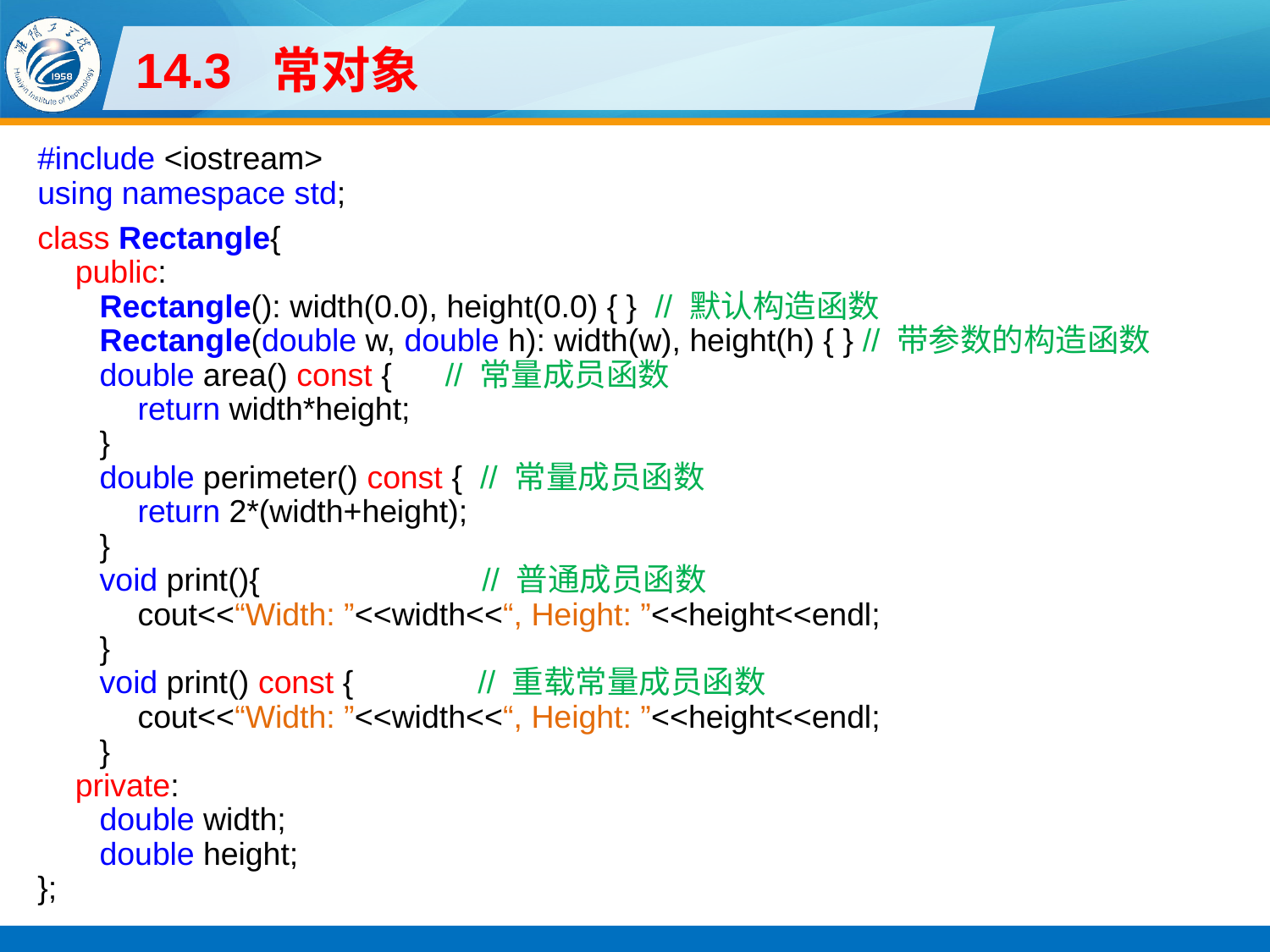

# 14.3  常对象
#include <iostream>
using namespace std;
class Rectangle{
public:
Rectangle(): width(0.0), height(0.0) { }  // 默认构造函数
Rectangle(double w, double h): width(w), height(h) { } // 带参数的构造函数
double area() const {      // 常量成员函数
return width*height;
}
double perimeter() const {  // 常量成员函数
return 2*(width+height);
}
void print(){                         // 普通成员函数
cout<<“Width: ”<<width<<“, Height: ”<<height<<endl;
}
void print() const {              // 重载常量成员函数
cout<<“Width: ”<<width<<“, Height: ”<<height<<endl;
}
private:
double width;
double height;
};